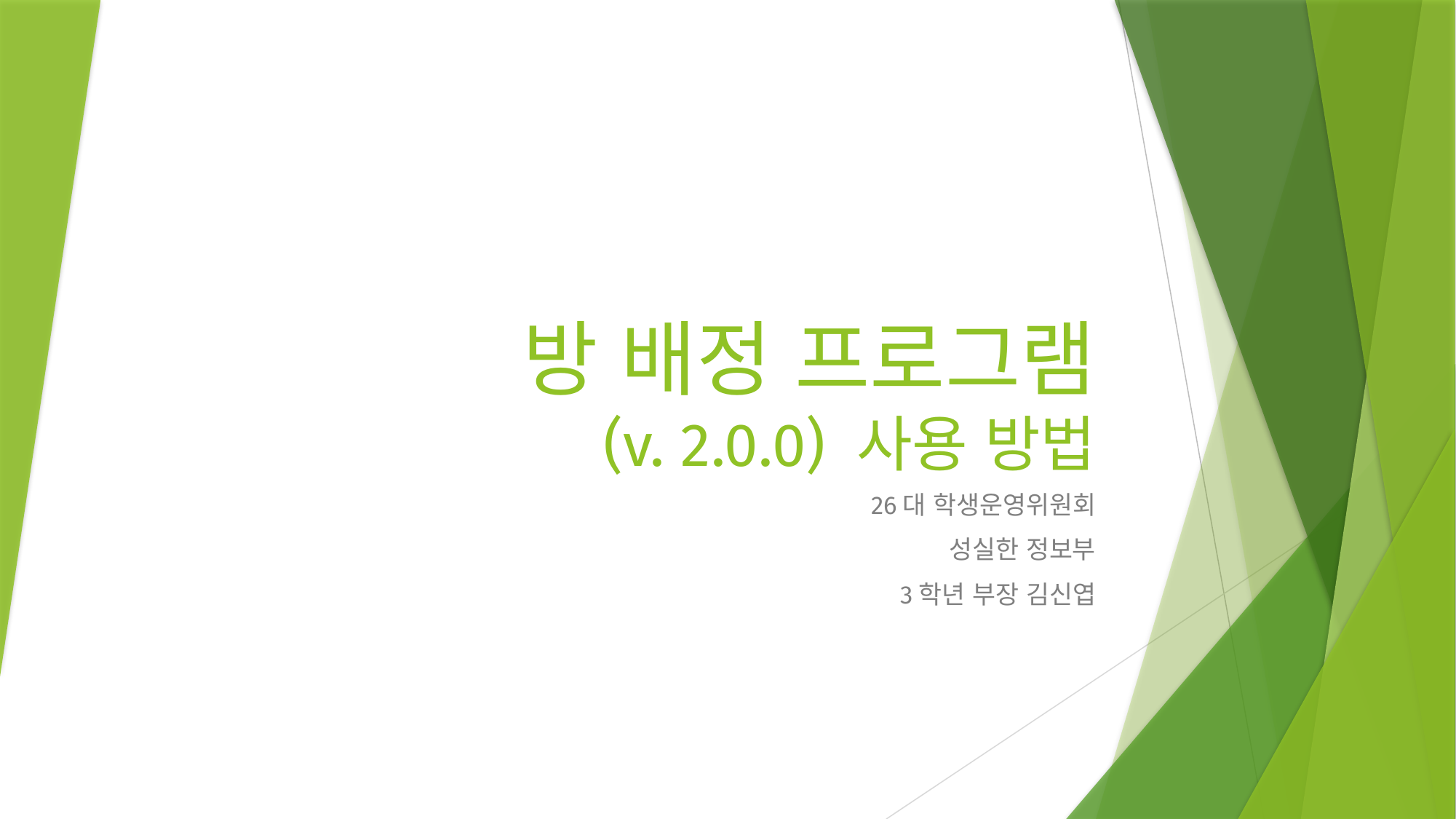

# 방 배정 프로그램 (v. 2.0.0) 사용 방법
26대 학생운영위원회
성실한 정보부
3학년 부장 김신엽